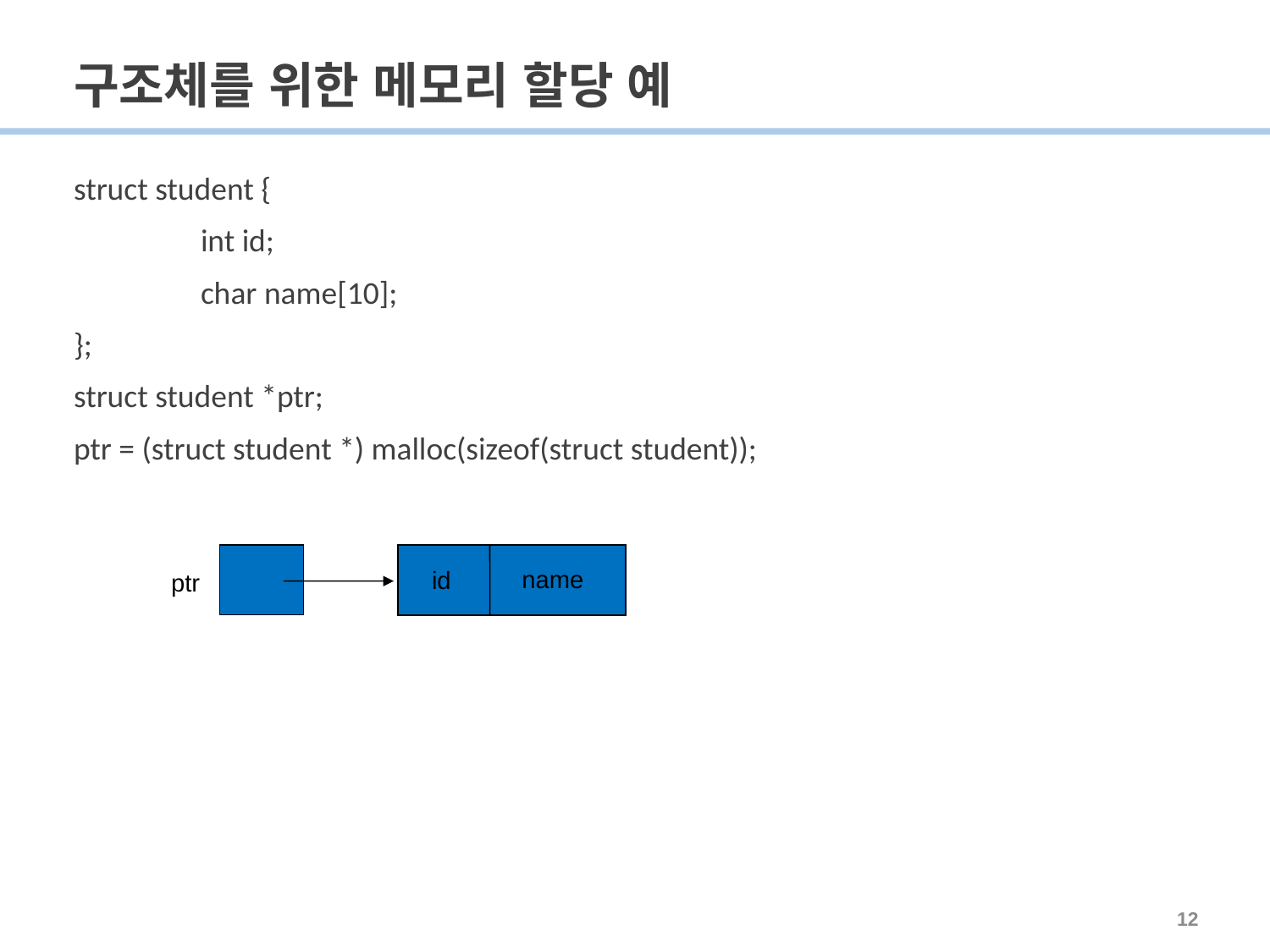

# 구조체를 위한 메모리 할당 예
struct student {
	int id;
	char name[10];
};
struct student *ptr;
ptr = (struct student *) malloc(sizeof(struct student));

name
id
ptr

12